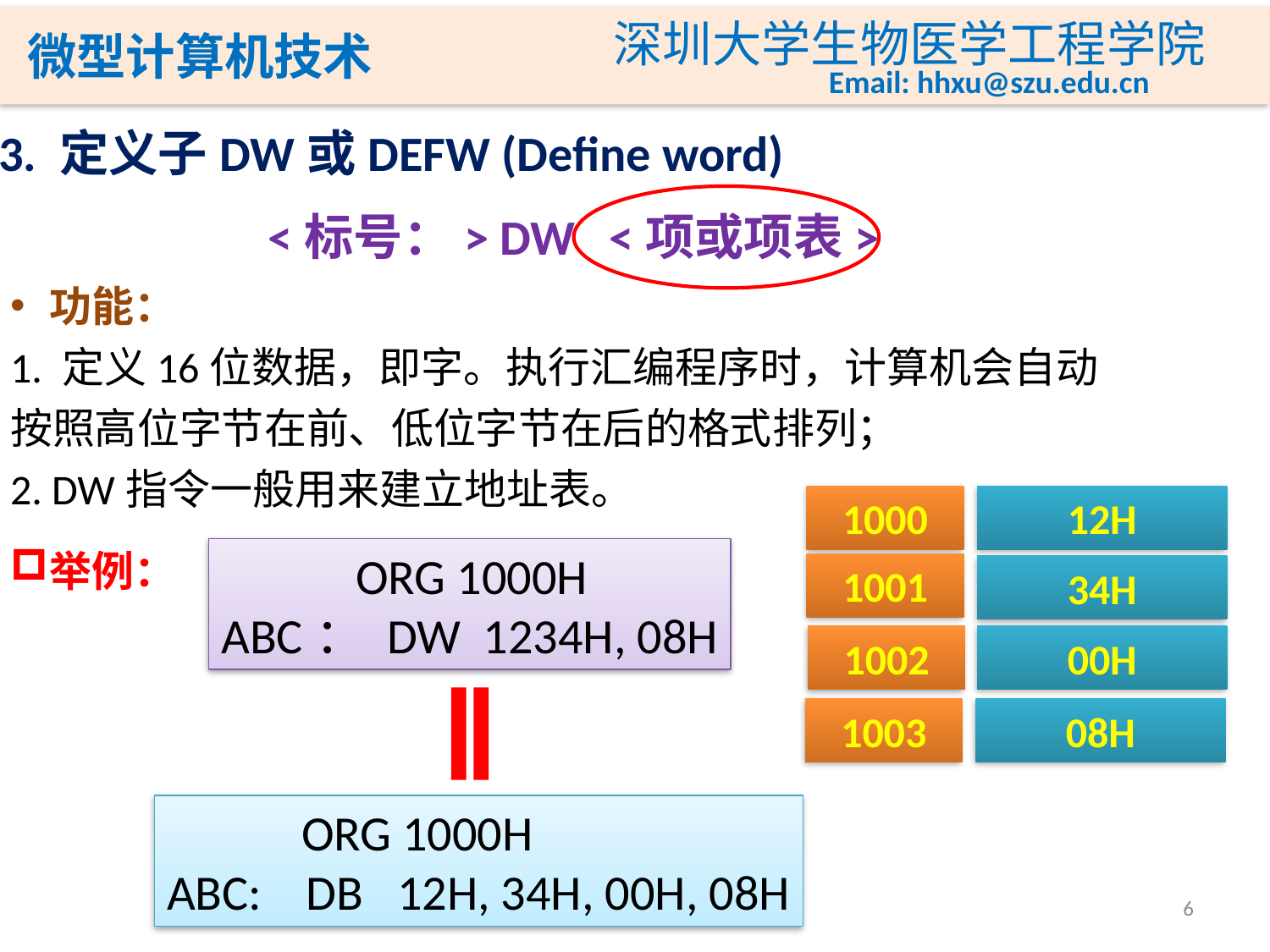

3. 定义子DW或DEFW (Define word)

<标号：> DW   <项或项表>
功能：
1. 定义16位数据，即字。执行汇编程序时，计算机会自动按照高位字节在前、低位字节在后的格式排列；
2. DW指令一般用来建立地址表。
1000
1001
1002
1003
12H
举例：
            ORG 1000H
ABC： DW  1234H, 08H
34H
00H
08H

            ORG 1000H
ABC:    DB   12H, 34H, 00H, 08H
6